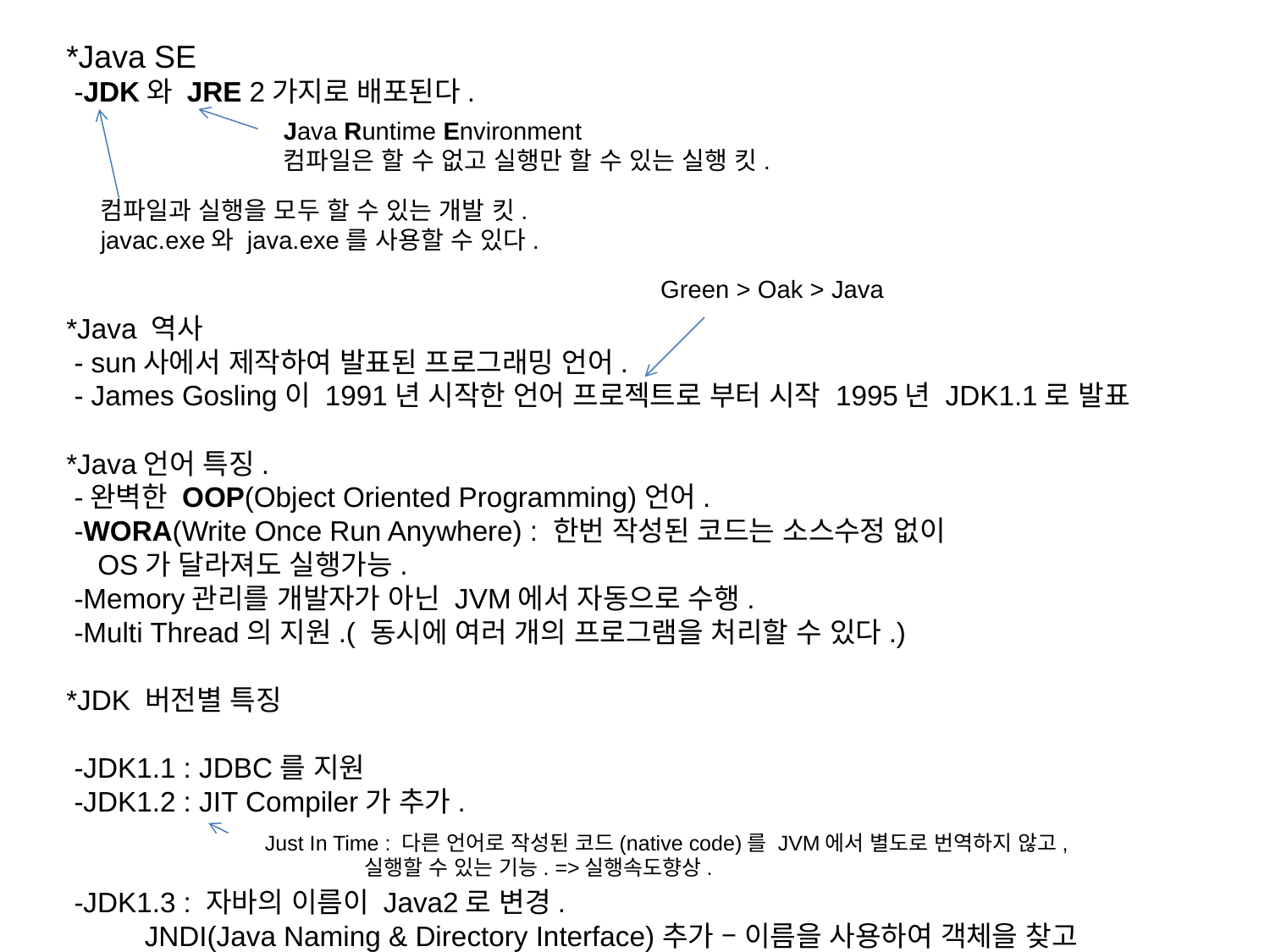

*Java SE
 -JDK와 JRE 2가지로 배포된다.

*Java 역사
 - sun사에서 제작하여 발표된 프로그래밍 언어.
 - James Gosling이 1991년 시작한 언어 프로젝트로 부터 시작 1995년 JDK1.1로 발표

*Java언어 특징.
 -완벽한 OOP(Object Oriented Programming)언어.
 -WORA(Write Once Run Anywhere) : 한번 작성된 코드는 소스수정 없이
    OS가 달라져도 실행가능.
 -Memory관리를 개발자가 아닌 JVM에서 자동으로 수행.
 -Multi Thread의 지원.( 동시에 여러 개의 프로그램을 처리할 수 있다.)

*JDK 버전별 특징

 -JDK1.1 : JDBC를 지원
 -JDK1.2 : JIT Compiler가 추가.

 -JDK1.3 : 자바의 이름이 Java2로 변경.
          JNDI(Java Naming & Directory Interface)추가 – 이름을 사용하여 객체을 찾고
            실행 기능.( 이름에 주소를 부여하여 손쉽게 찾아가는 기능)

Java Runtime Environment
컴파일은 할 수 없고 실행만 할 수 있는 실행 킷.
컴파일과 실행을 모두 할 수 있는 개발 킷.
javac.exe와 java.exe를 사용할 수 있다.
Green > Oak > Java
Just In Time : 다른 언어로 작성된 코드(native code)를 JVM에서 별도로 번역하지 않고,
                실행할 수 있는 기능. =>실행속도향상.